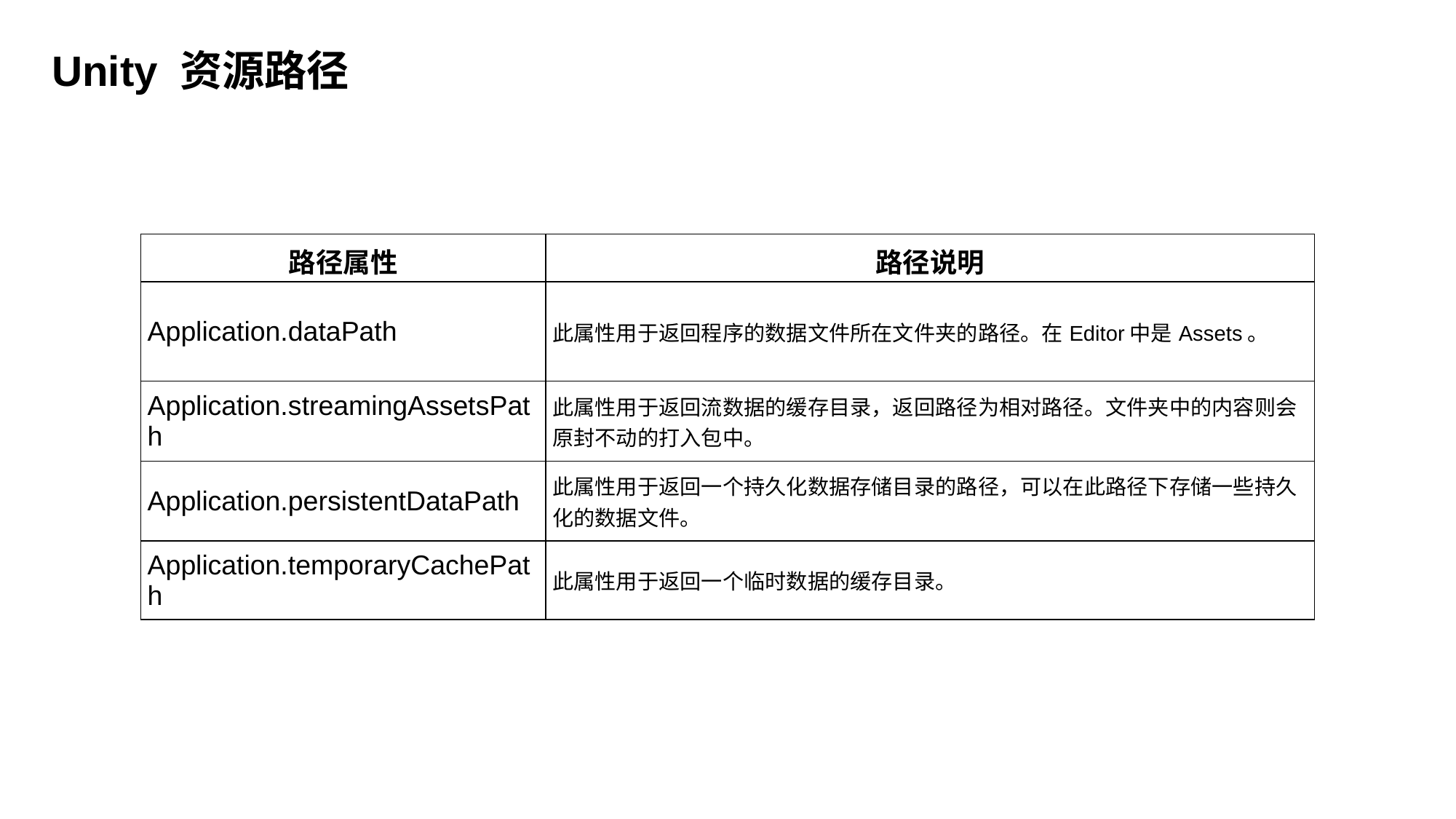

Unity 资源路径
| 路径属性 | 路径说明 |
| --- | --- |
| Application.dataPath | 此属性用于返回程序的数据文件所在文件夹的路径。在Editor中是Assets。 |
| Application.streamingAssetsPath | 此属性用于返回流数据的缓存目录，返回路径为相对路径。文件夹中的内容则会原封不动的打入包中。 |
| Application.persistentDataPath | 此属性用于返回一个持久化数据存储目录的路径，可以在此路径下存储一些持久化的数据文件。 |
| Application.temporaryCachePath | 此属性用于返回一个临时数据的缓存目录。 |